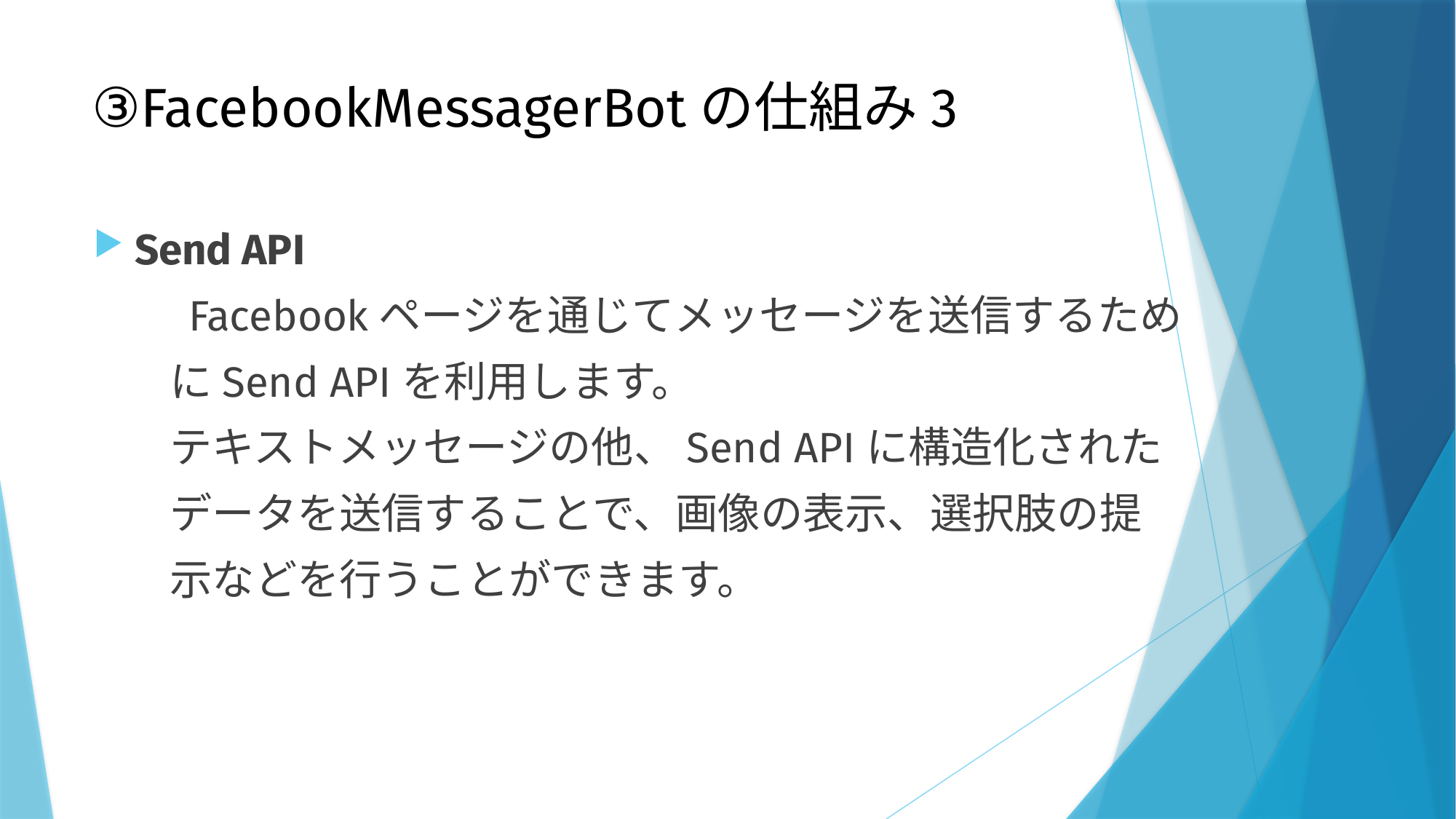

# ③FacebookMessagerBotの仕組み3
Send API
　　Facebookページを通じてメッセージを送信するため
       にSend APIを利用します。
       テキストメッセージの他、Send APIに構造化された
       データを送信することで、画像の表示、選択肢の提
       示などを行うことができます。